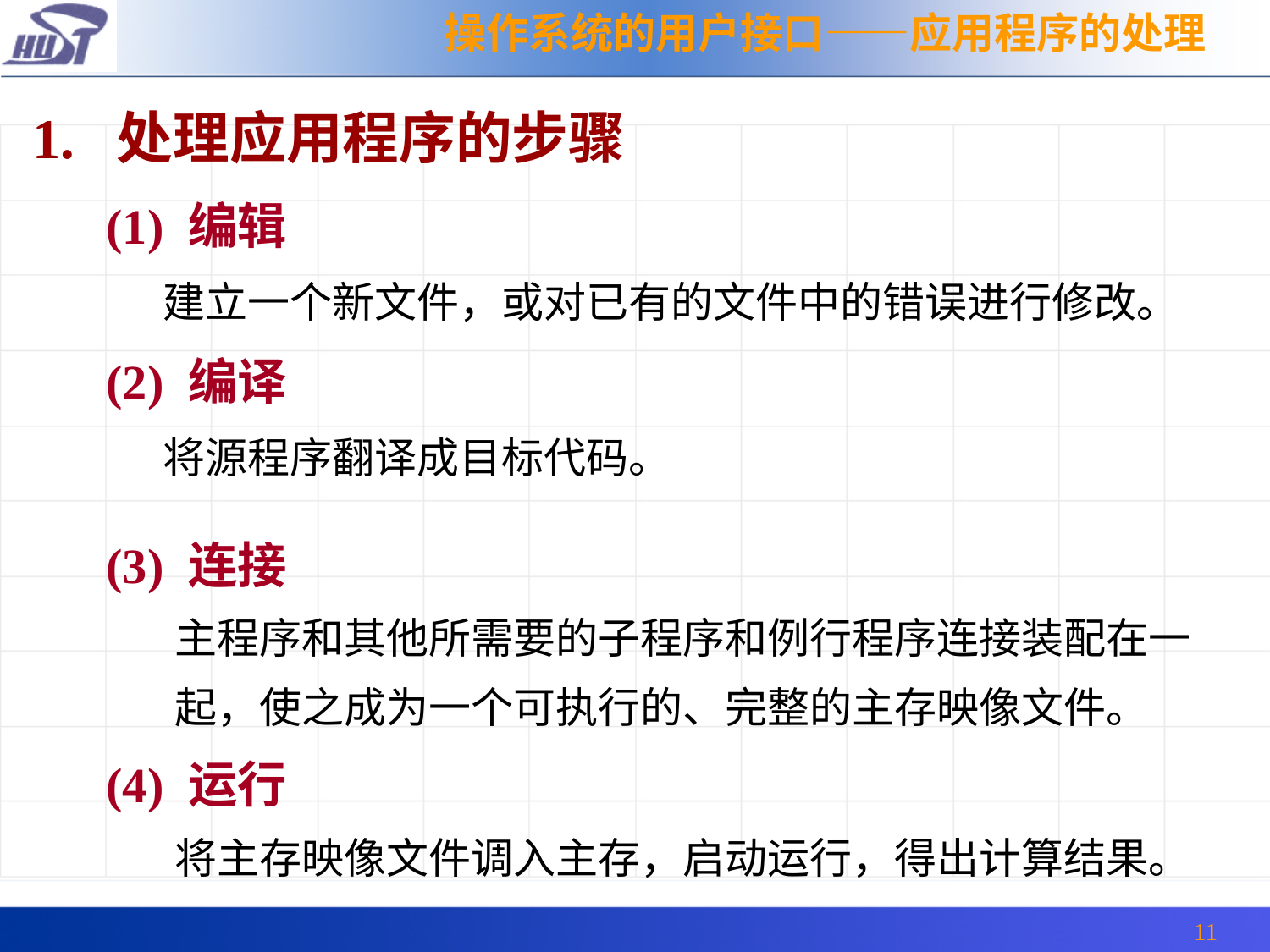

操作系统的用户接口——应用程序的处理
1.  处理应用程序的步骤
       (1) 编辑
      建立一个新文件，或对已有的文件中的错误进行修改。
       (2) 编译
      将源程序翻译成目标代码。
  (3) 连接
  主程序和其他所需要的子程序和例行程序连接装配在一
  起，使之成为一个可执行的、完整的主存映像文件。
  (4) 运行
  将主存映像文件调入主存，启动运行，得出计算结果。
11